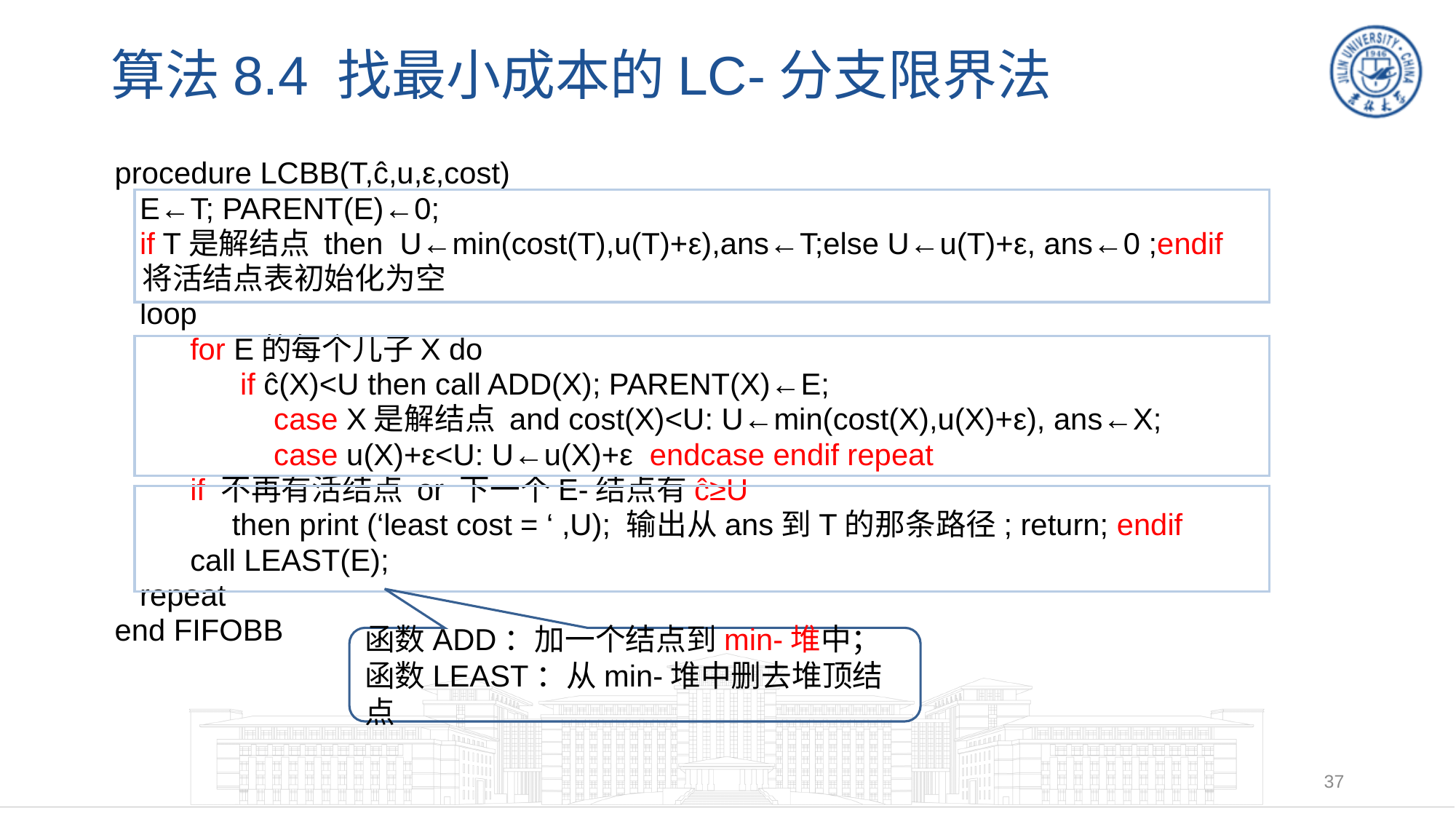

# 算法8.4 找最小成本的LC-分支限界法
procedure LCBB(T,ĉ,u,ε,cost)
   E←T; PARENT(E)←0;
   if T是解结点 then  U←min(cost(T),u(T)+ε),ans←T;else U←u(T)+ε, ans←0 ;endif
   将活结点表初始化为空
   loop
         for E的每个儿子X do
               if ĉ(X)<U then call ADD(X); PARENT(X)←E;
                   case X是解结点 and cost(X)<U: U←min(cost(X),u(X)+ε), ans←X;
                   case u(X)+ε<U: U←u(X)+ε  endcase endif repeat
         if 不再有活结点 or 下一个E-结点有ĉ≥U
              then print (‘least cost = ‘ ,U); 输出从ans到T的那条路径; return; endif
         call LEAST(E);
   repeat
end FIFOBB

函数ADD：加一个结点到min-堆中；
函数LEAST：从min-堆中删去堆顶结点
37